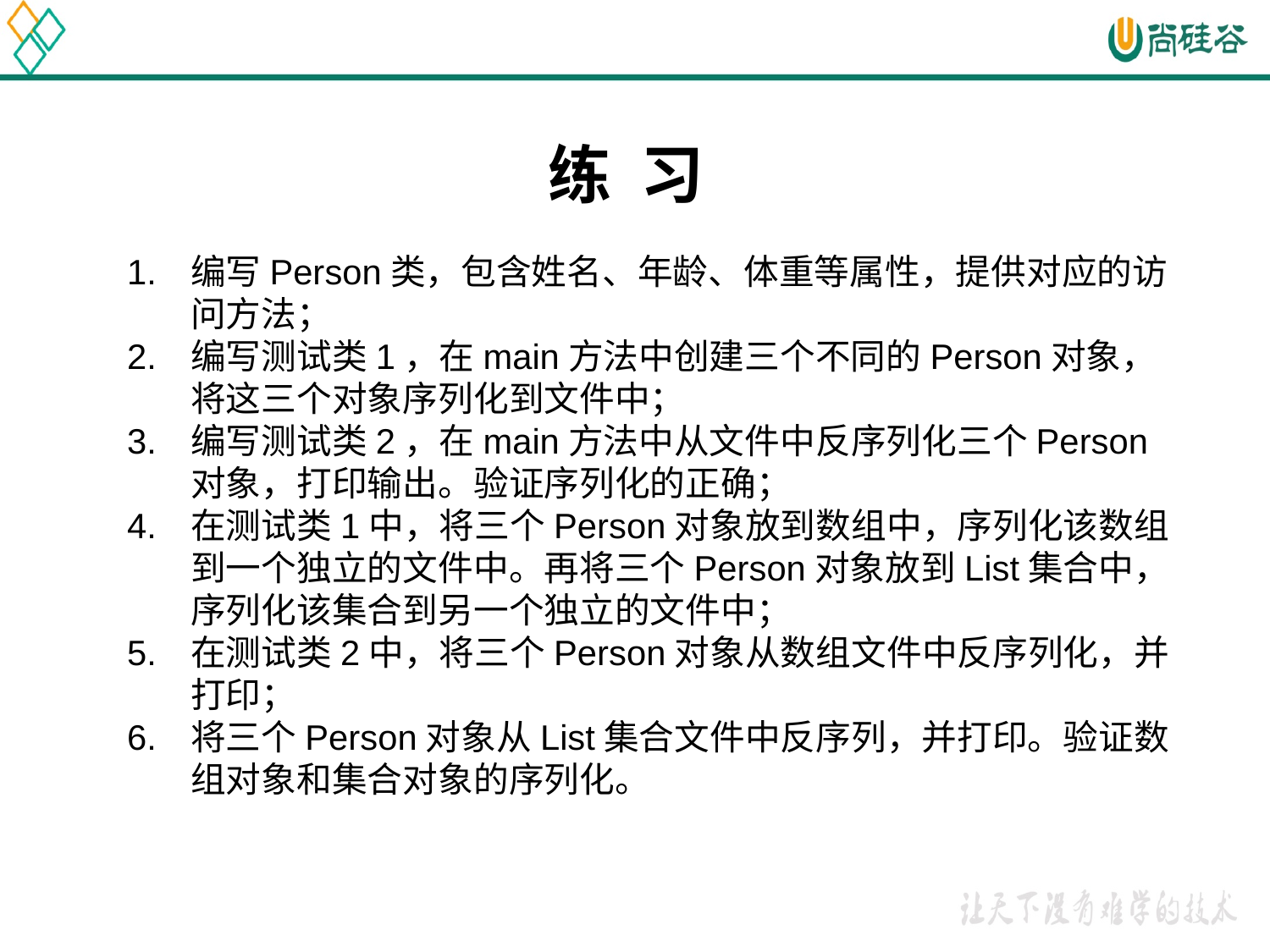

练  习
编写Person类，包含姓名、年龄、体重等属性，提供对应的访问方法；
编写测试类1，在main方法中创建三个不同的Person对象，将这三个对象序列化到文件中；
编写测试类2，在main方法中从文件中反序列化三个Person对象，打印输出。验证序列化的正确；
在测试类1中，将三个Person对象放到数组中，序列化该数组到一个独立的文件中。再将三个Person对象放到List集合中，序列化该集合到另一个独立的文件中；
在测试类2中，将三个Person对象从数组文件中反序列化，并打印；
将三个Person对象从List集合文件中反序列，并打印。验证数组对象和集合对象的序列化。